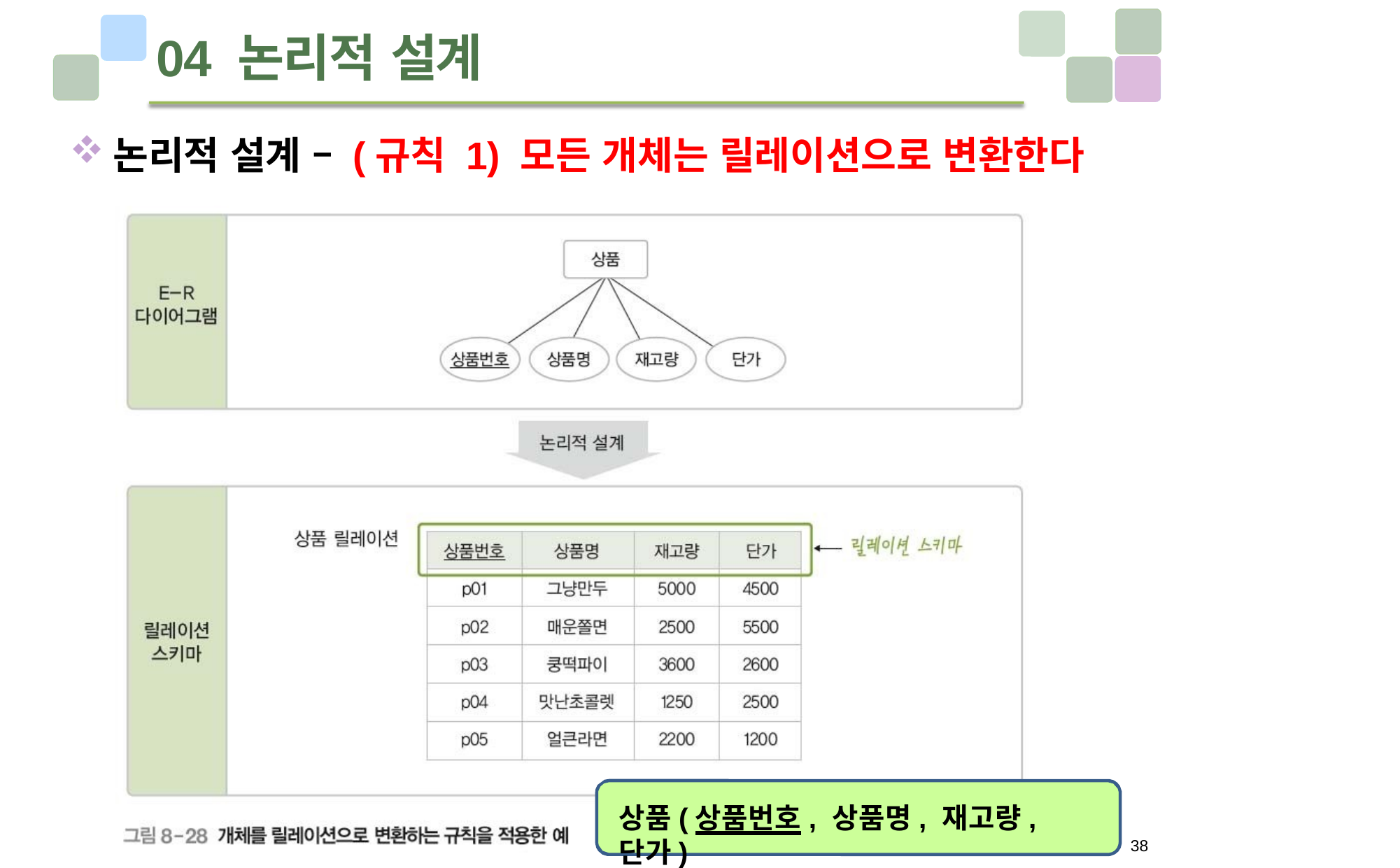

# 04 논리적 설계
논리적 설계 – (규칙 1) 모든 개체는 릴레이션으로 변환한다

상품(상품번호, 상품명, 재고량, 단가)
38